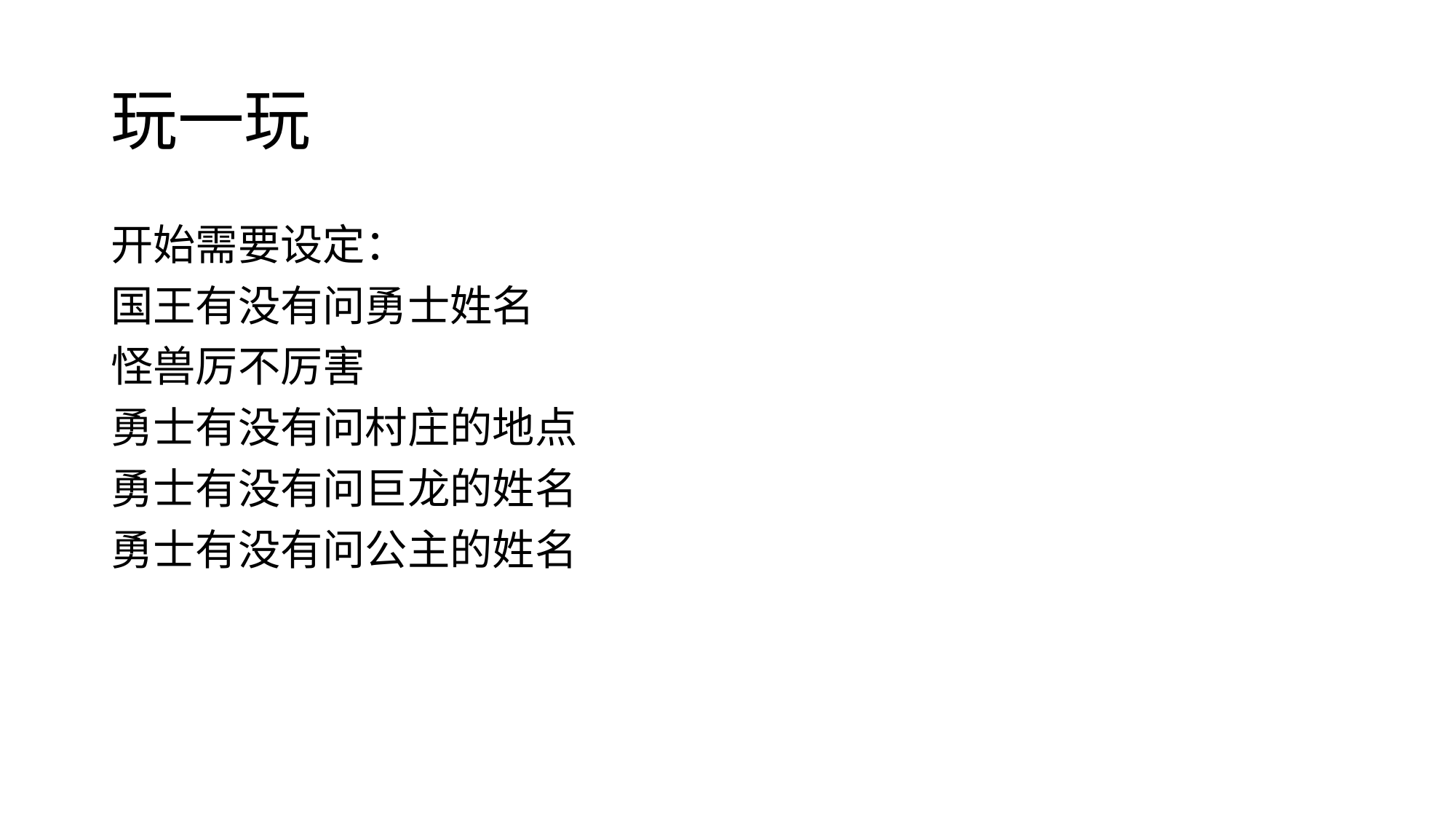

# 玩一玩
开始需要设定：
国王有没有问勇士姓名
怪兽厉不厉害
勇士有没有问村庄的地点
勇士有没有问巨龙的姓名
勇士有没有问公主的姓名